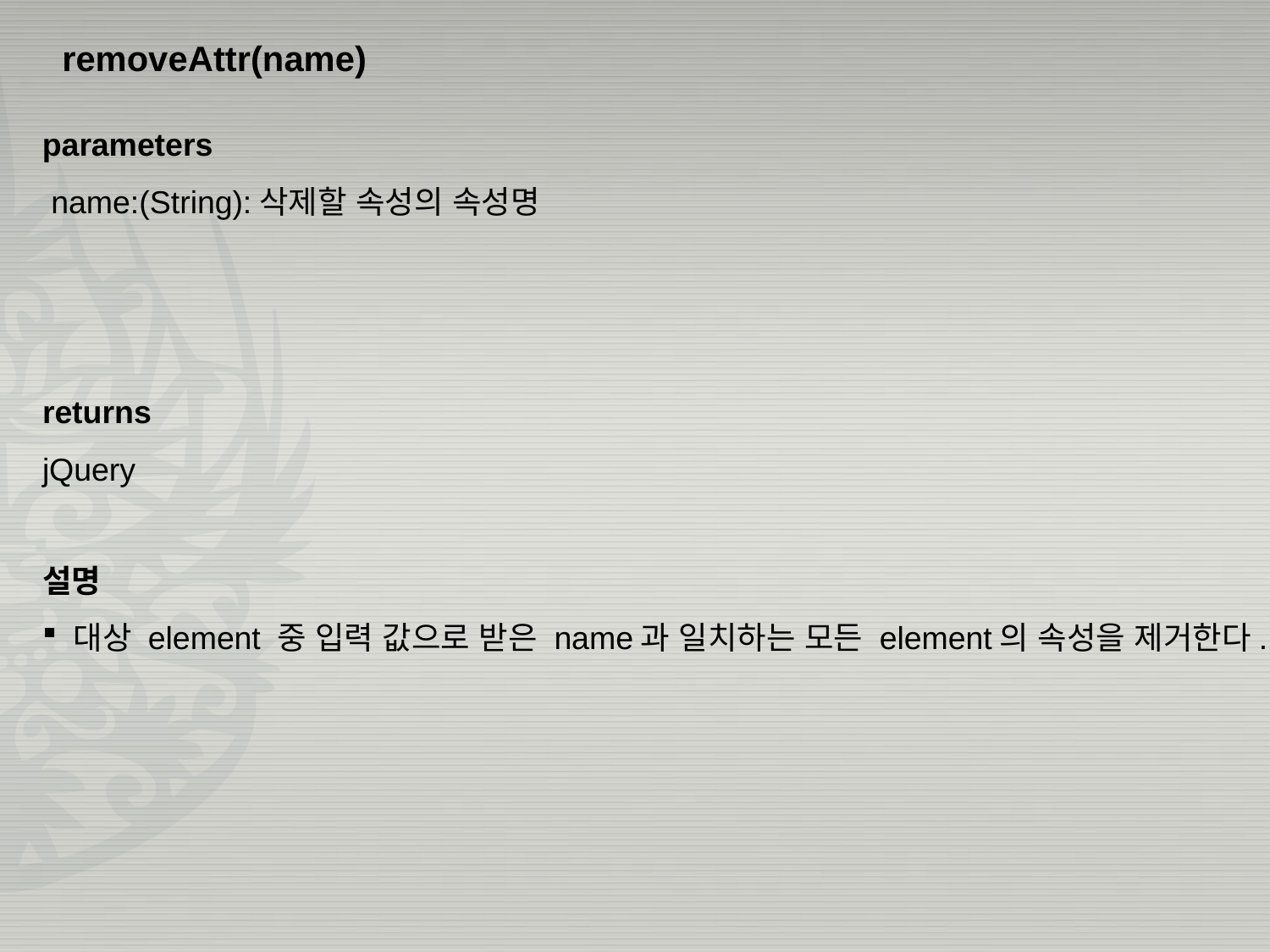

removeAttr(name)
parameters
 name:(String):삭제할 속성의 속성명
returns
jQuery
설명
 대상 element 중 입력 값으로 받은 name과 일치하는 모든 element의 속성을 제거한다.